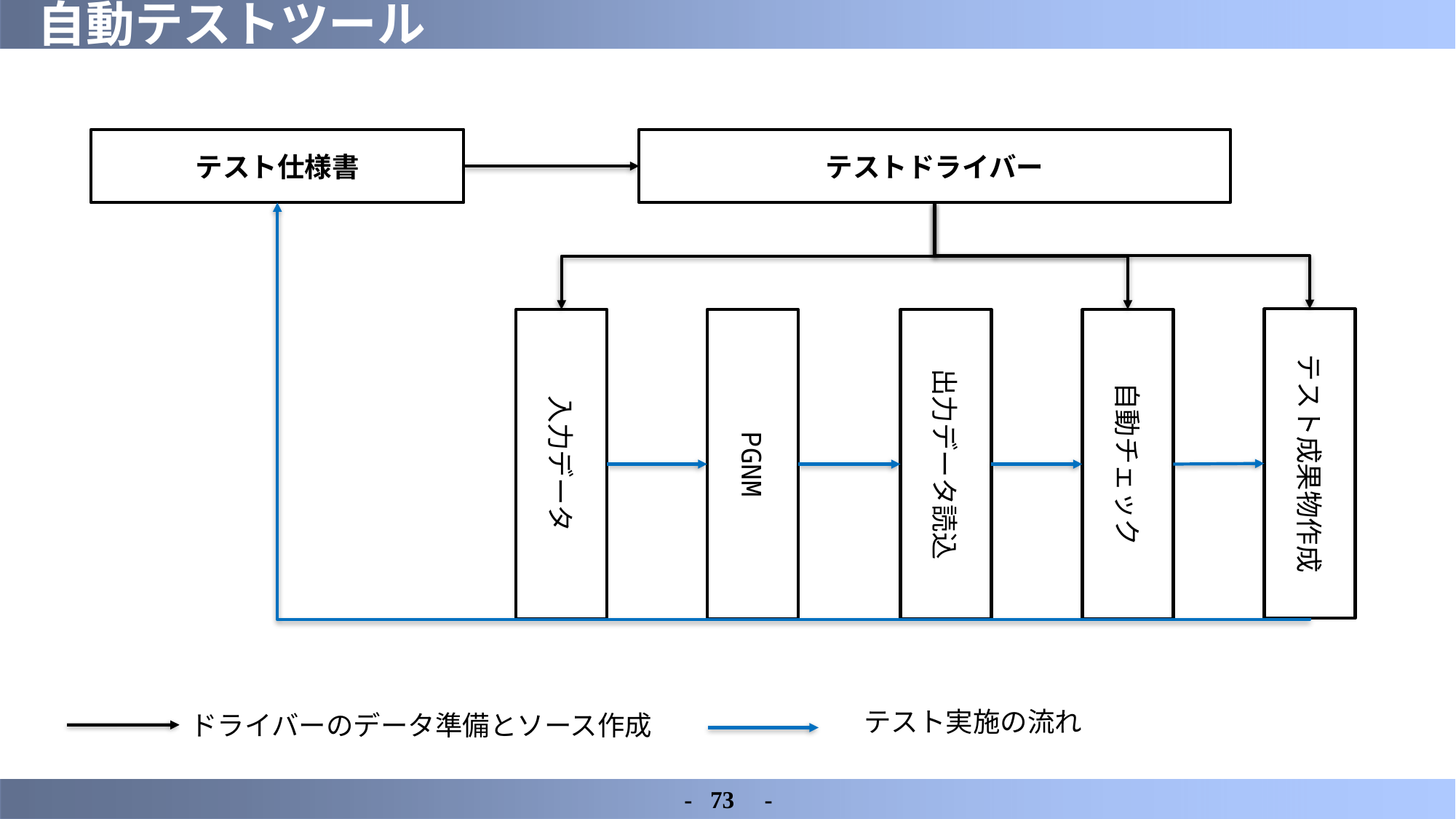

# 自動テストツール
テスト仕様書
テストドライバー
テスト成果物作成
PGNM
自動チェック
入力データ
出力データ読込
テスト実施の流れ
ドライバーのデータ準備とソース作成
-	73　-